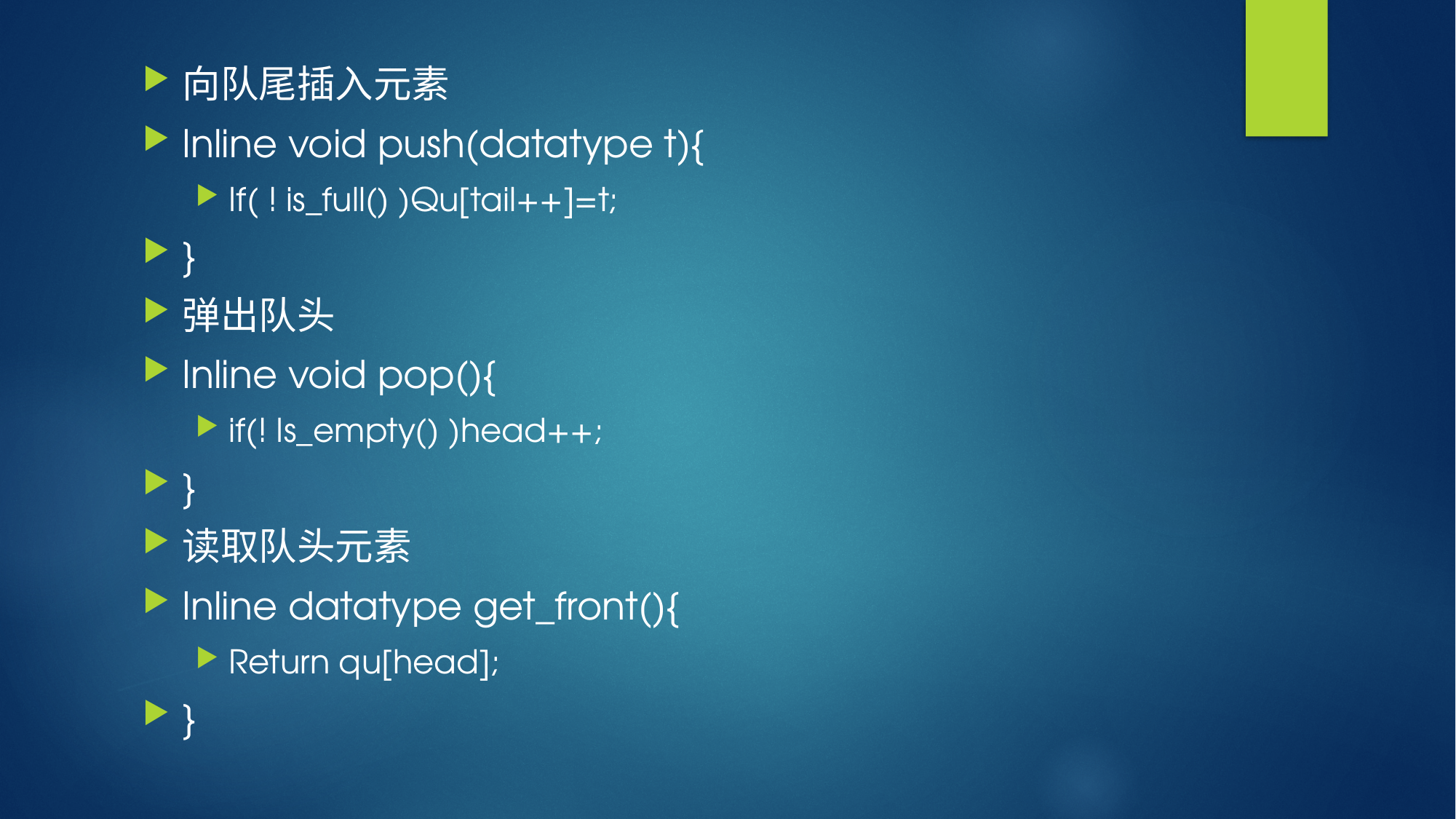

向队尾插入元素
Inline void push(datatype t){
If( ! is_full() )Qu[tail++]=t;
}
弹出队头
Inline void pop(){
if(! Is_empty() )head++;
}
读取队头元素
Inline datatype get_front(){
Return qu[head];
}